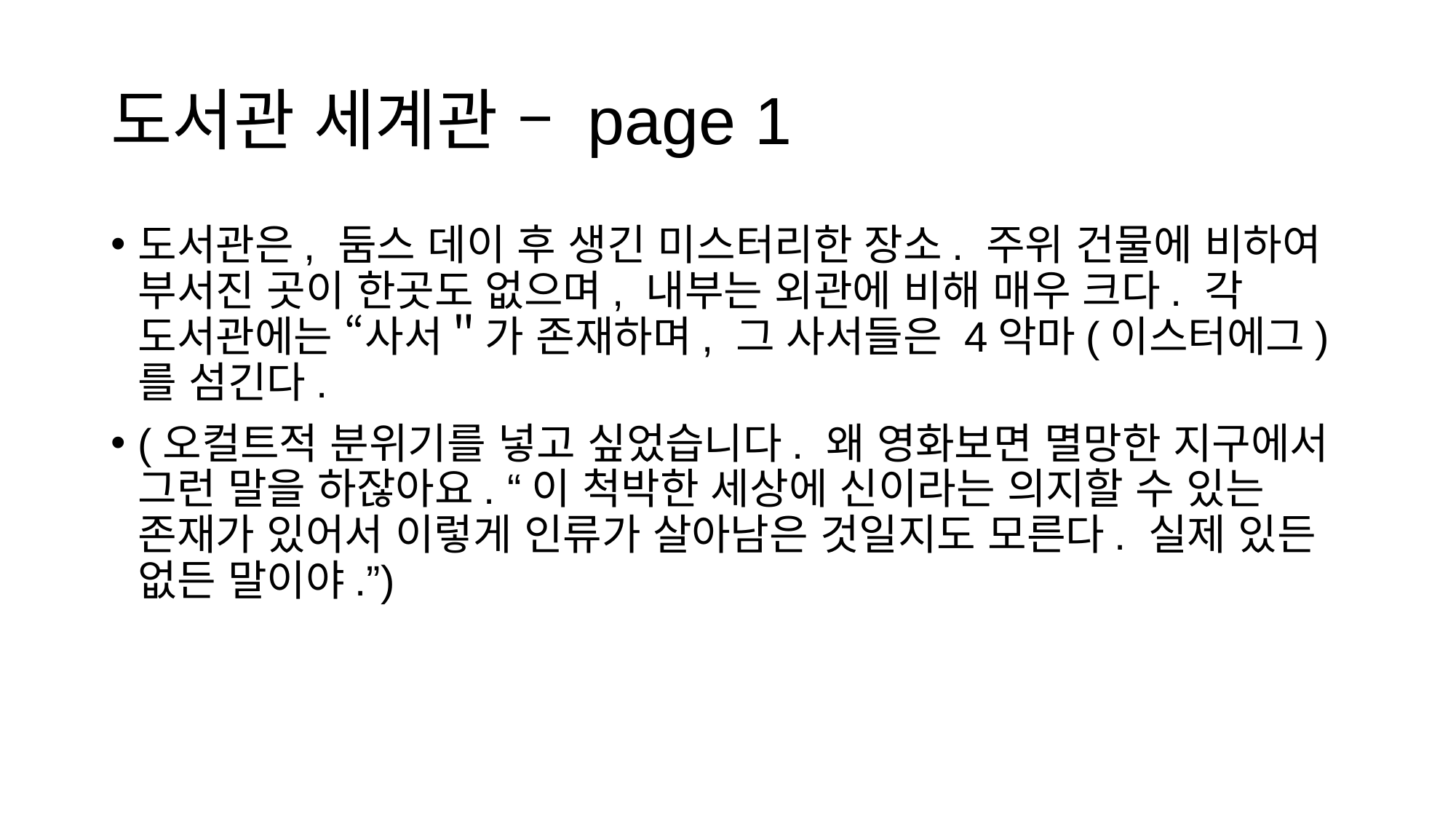

# 도서관 세계관 – page 1
도서관은, 둠스 데이 후 생긴 미스터리한 장소. 주위 건물에 비하여 부서진 곳이 한곳도 없으며, 내부는 외관에 비해 매우 크다. 각 도서관에는 “사서＂가 존재하며, 그 사서들은 4악마(이스터에그)를 섬긴다.
(오컬트적 분위기를 넣고 싶었습니다. 왜 영화보면 멸망한 지구에서 그런 말을 하잖아요. “이 척박한 세상에 신이라는 의지할 수 있는 존재가 있어서 이렇게 인류가 살아남은 것일지도 모른다. 실제 있든 없든 말이야.”)